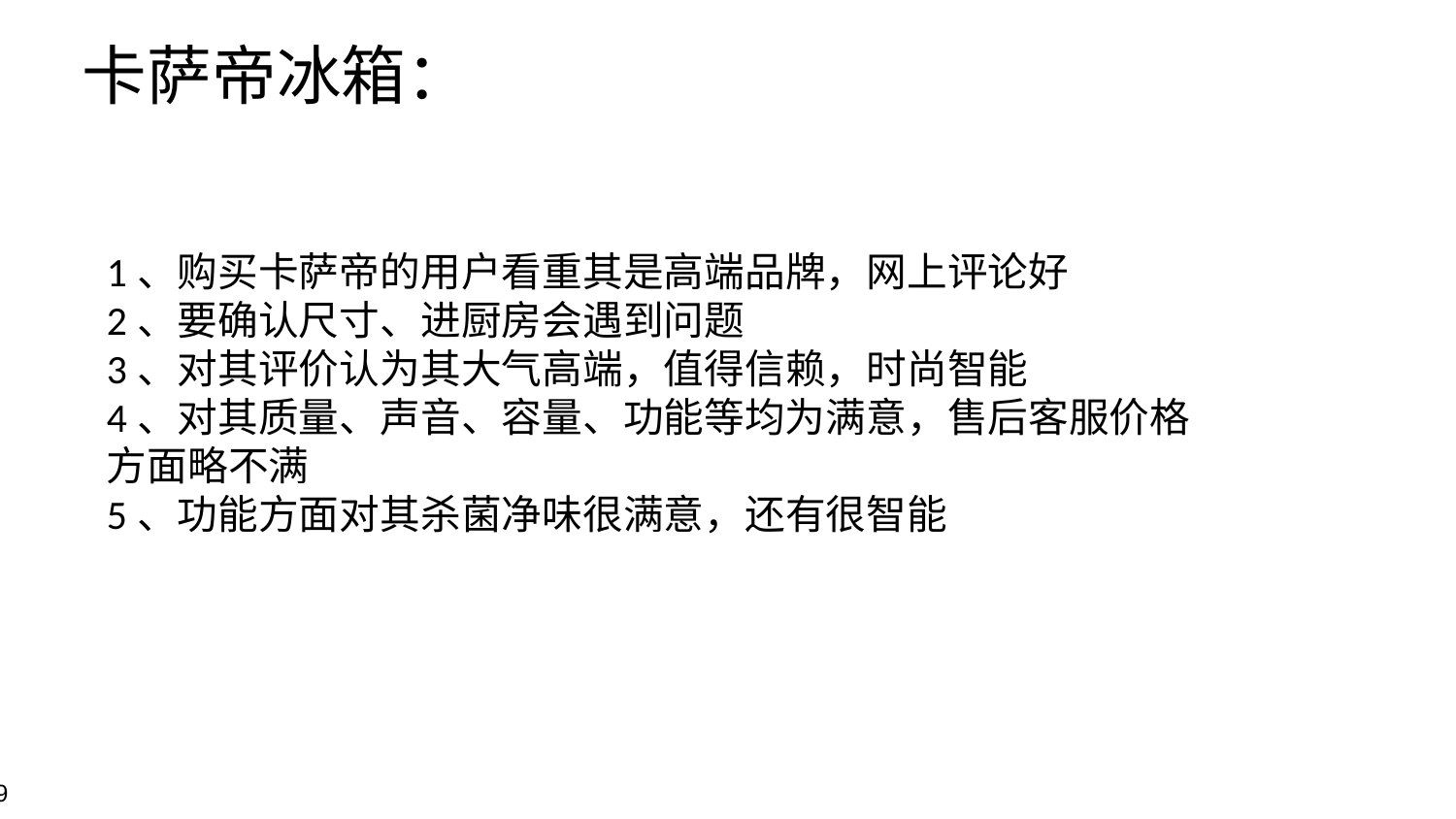

# 卡萨帝冰箱：
1、购买卡萨帝的用户看重其是高端品牌，网上评论好
2、要确认尺寸、进厨房会遇到问题
3、对其评价认为其大气高端，值得信赖，时尚智能
4、对其质量、声音、容量、功能等均为满意，售后客服价格方面略不满
5、功能方面对其杀菌净味很满意，还有很智能